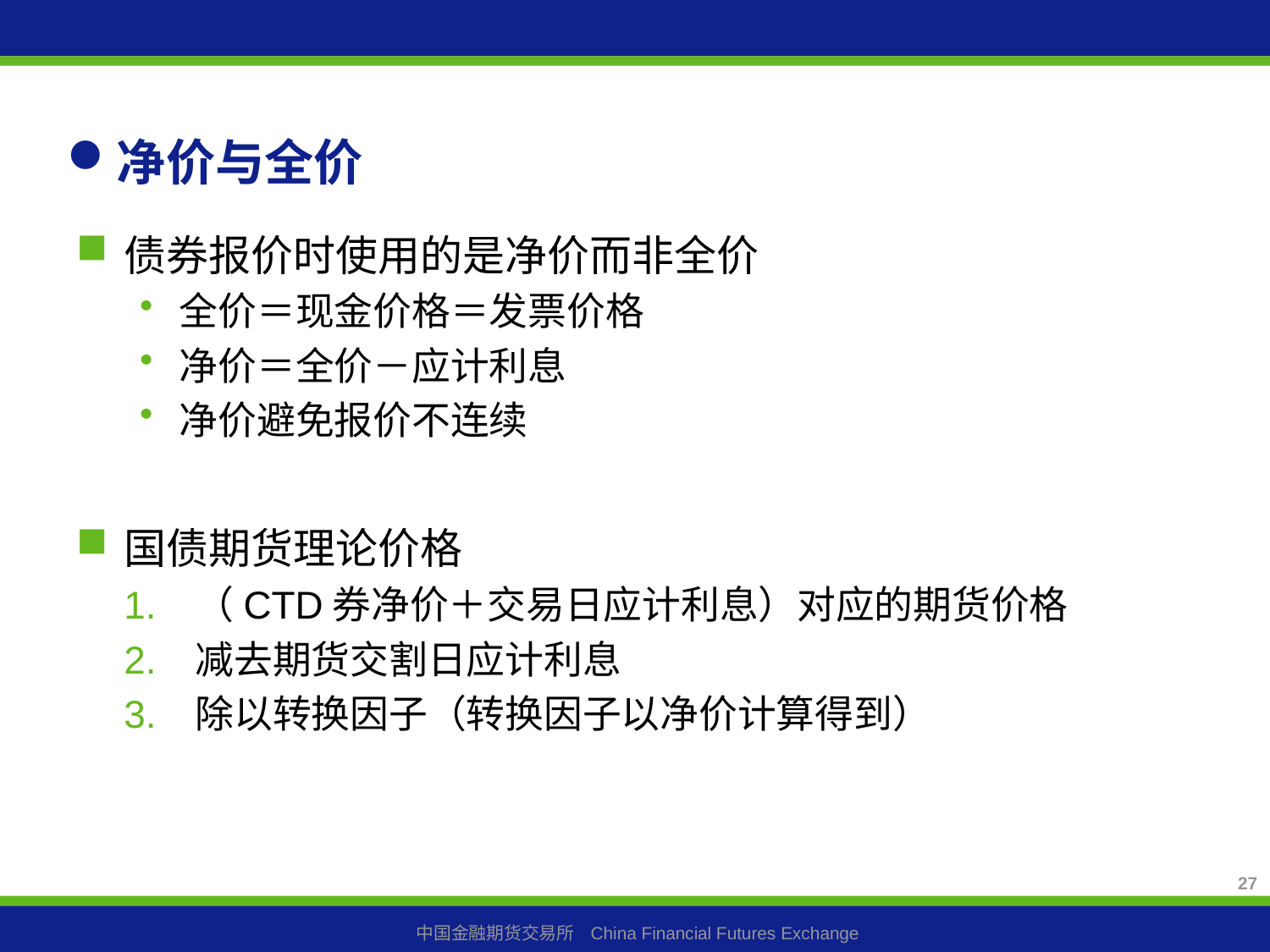

# 净价与全价
债券报价时使用的是净价而非全价
全价＝现金价格＝发票价格
净价＝全价－应计利息
净价避免报价不连续

国债期货理论价格
（CTD券净价＋交易日应计利息）对应的期货价格
减去期货交割日应计利息
除以转换因子（转换因子以净价计算得到）

27